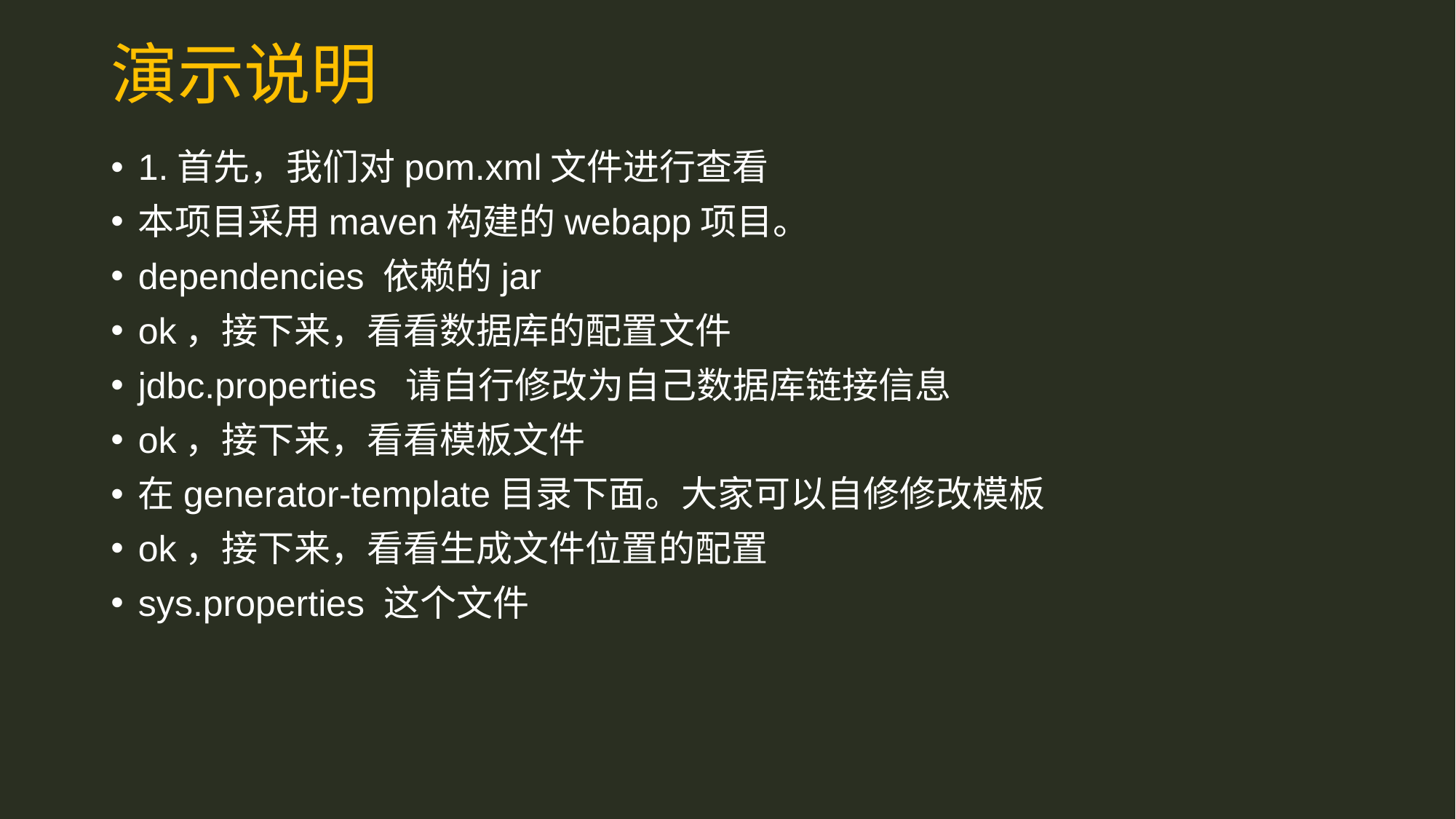

# 演示说明
1.首先，我们对pom.xml文件进行查看
本项目采用maven构建的webapp项目。
dependencies 依赖的jar
ok，接下来，看看数据库的配置文件
jdbc.properties  请自行修改为自己数据库链接信息
ok，接下来，看看模板文件
在generator-template目录下面。大家可以自修修改模板
ok，接下来，看看生成文件位置的配置
sys.properties 这个文件